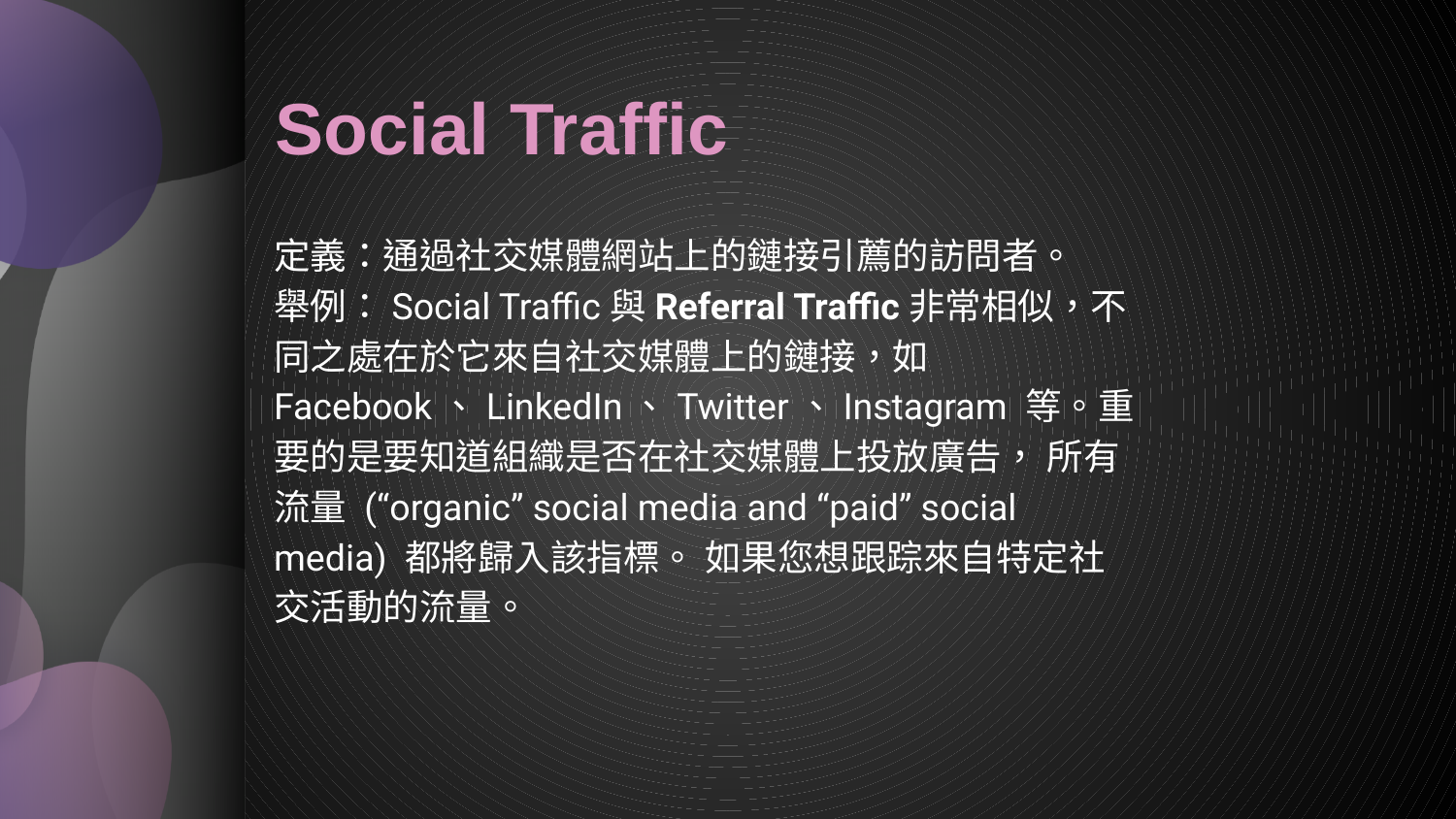

# Social Traffic
定義：通過社交媒體網站上的鏈接引薦的訪問者。
舉例：Social Traffic與Referral Traffic非常相似，不同之處在於它來自社交媒體上的鏈接，如 Facebook、LinkedIn、Twitter、Instagram 等。重要的是要知道組織是否在社交媒體上投放廣告， 所有流量 (“organic” social media and “paid” social media) 都將歸入該指標。 如果您想跟踪來自特定社交活動的流量。